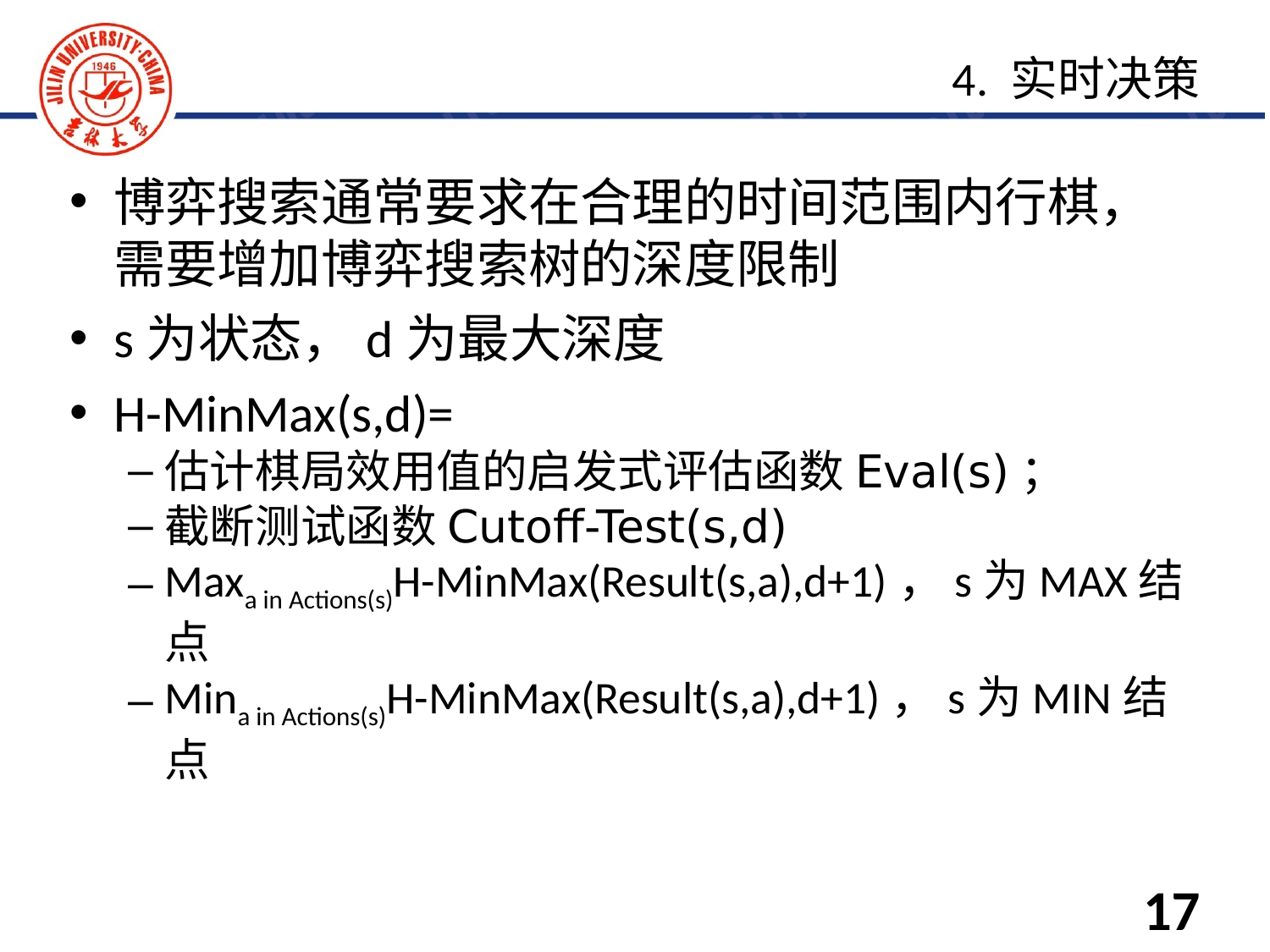

4. 实时决策
博弈搜索通常要求在合理的时间范围内行棋，需要增加博弈搜索树的深度限制
s为状态，d为最大深度
H-MinMax(s,d)=
估计棋局效用值的启发式评估函数Eval(s)；
截断测试函数Cutoff-Test(s,d)
Maxa in Actions(s)H-MinMax(Result(s,a),d+1)，s为MAX结点
Mina in Actions(s)H-MinMax(Result(s,a),d+1)，s为MIN结点
17